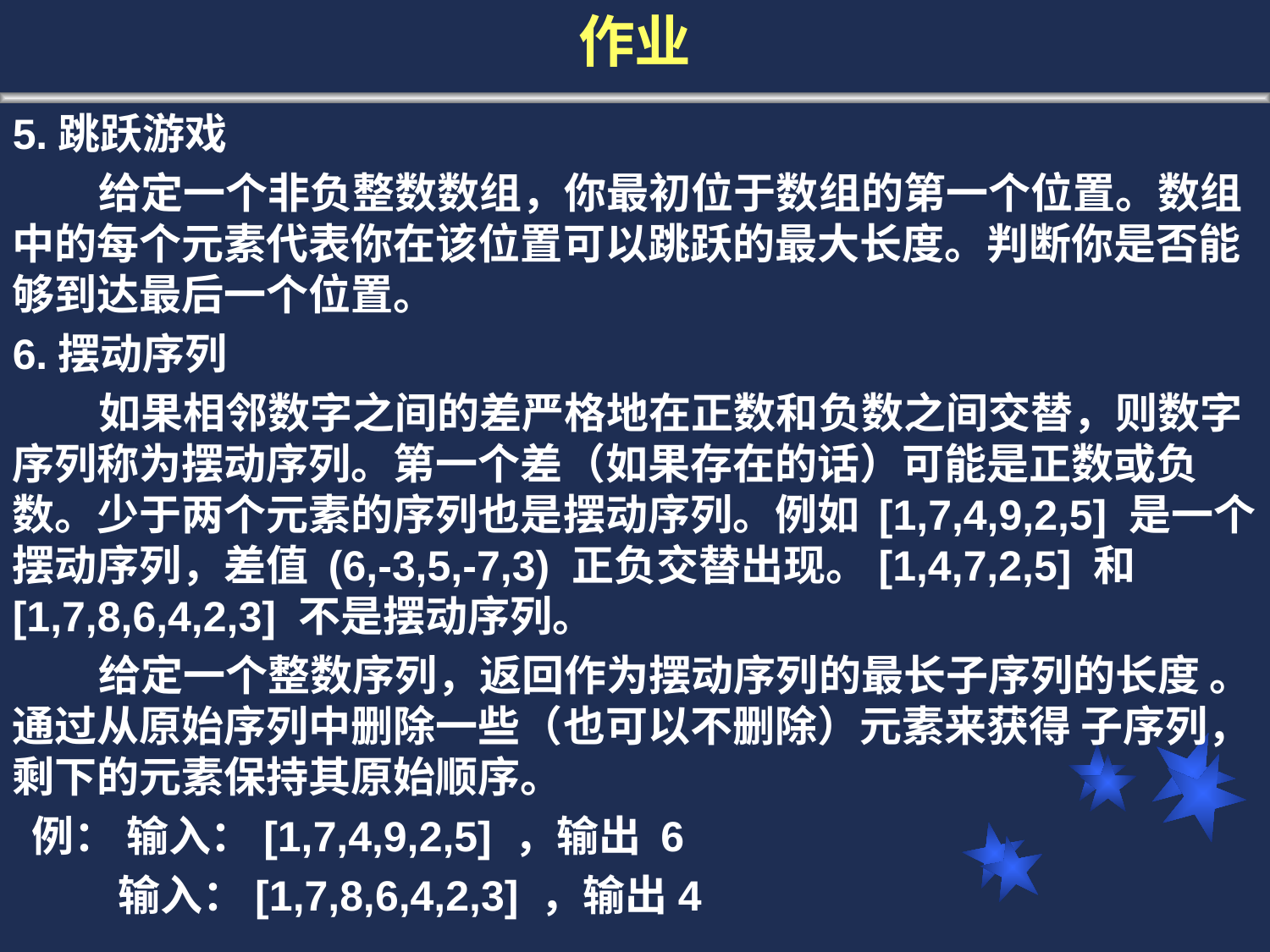

作业
5.跳跃游戏
        给定一个非负整数数组，你最初位于数组的第一个位置。数组中的每个元素代表你在该位置可以跳跃的最大长度。判断你是否能够到达最后一个位置。
6.摆动序列
        如果相邻数字之间的差严格地在正数和负数之间交替，则数字序列称为摆动序列。第一个差（如果存在的话）可能是正数或负数。少于两个元素的序列也是摆动序列。例如 [1,7,4,9,2,5] 是一个摆动序列，差值 (6,-3,5,-7,3) 正负交替出现。[1,4,7,2,5] 和 [1,7,8,6,4,2,3] 不是摆动序列。
        给定一个整数序列，返回作为摆动序列的最长子序列的长度 。通过从原始序列中删除一些（也可以不删除）元素来获得 子序列，剩下的元素保持其原始顺序。
 例： 输入：[1,7,4,9,2,5] ，输出 6
          输入：[1,7,8,6,4,2,3] ，输出4